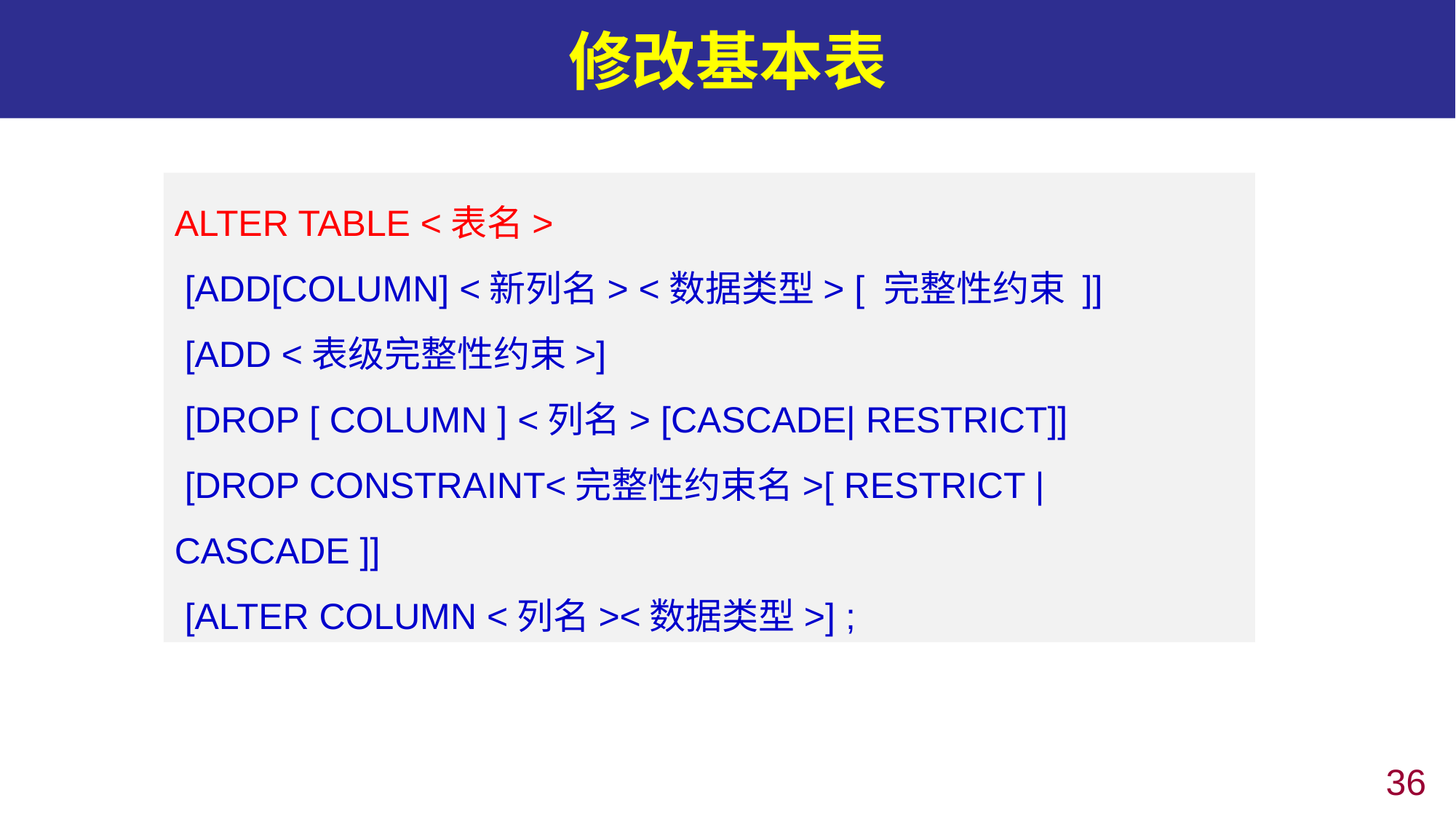

# 修改基本表
ALTER TABLE <表名>
 [ADD[COLUMN] <新列名> <数据类型> [ 完整性约束 ]]
 [ADD <表级完整性约束>]
 [DROP [ COLUMN ] <列名> [CASCADE| RESTRICT]]
 [DROP CONSTRAINT<完整性约束名>[ RESTRICT | CASCADE ]]
 [ALTER COLUMN <列名><数据类型>] ;
36